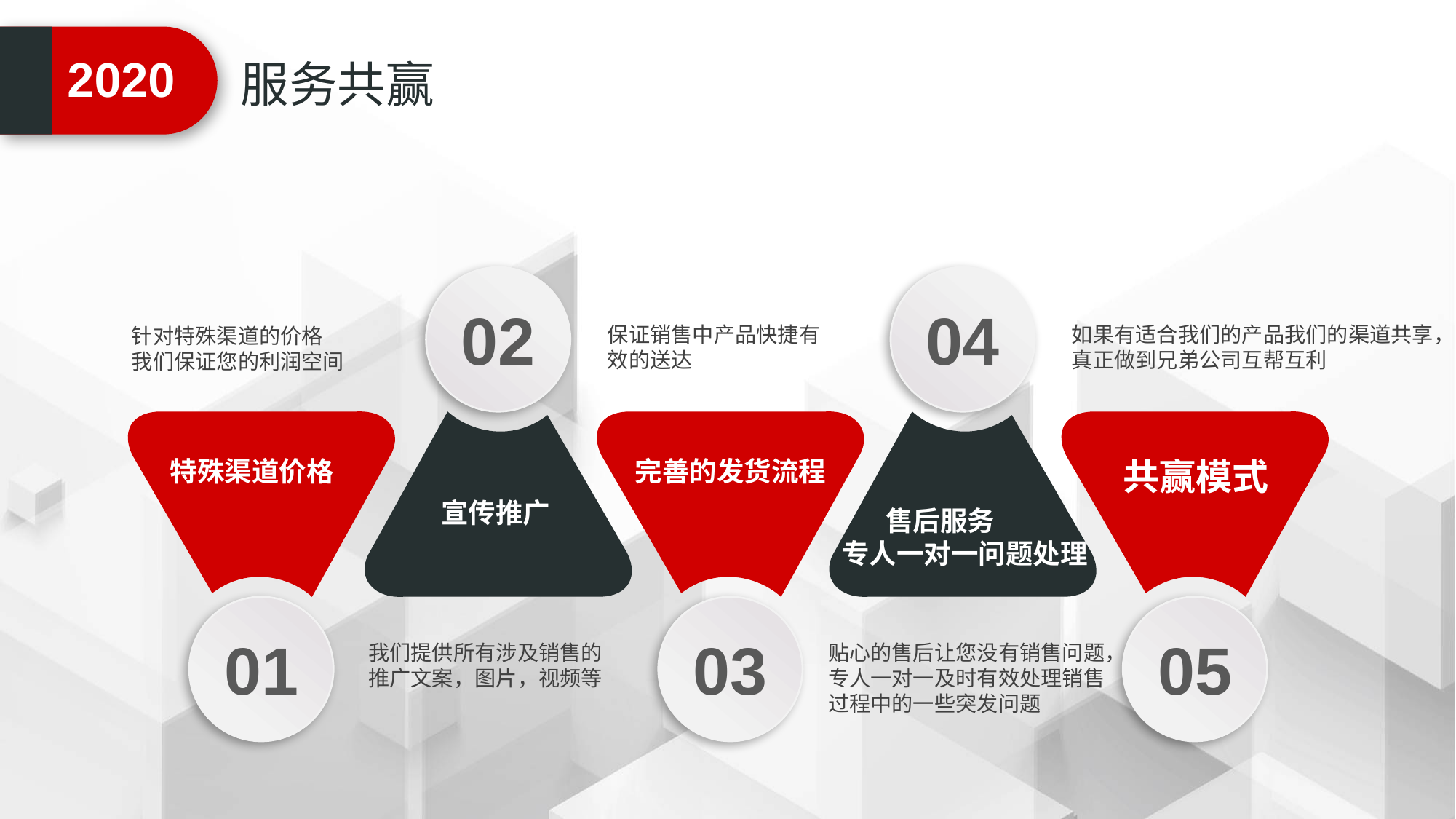

2020
服务共赢

02

04
如果有适合我们的产品我们的渠道共享，
真正做到兄弟公司互帮互利

保证销售中产品快捷有效的送达

针对特殊渠道的价格
我们保证您的利润空间

特殊渠道价格

宣传推广

完善的发货流程

      售后服务
专人一对一问题处理

共赢模式

01

03

05
我们提供所有涉及销售的
推广文案，图片，视频等
贴心的售后让您没有销售问题，
专人一对一及时有效处理销售
过程中的一些突发问题